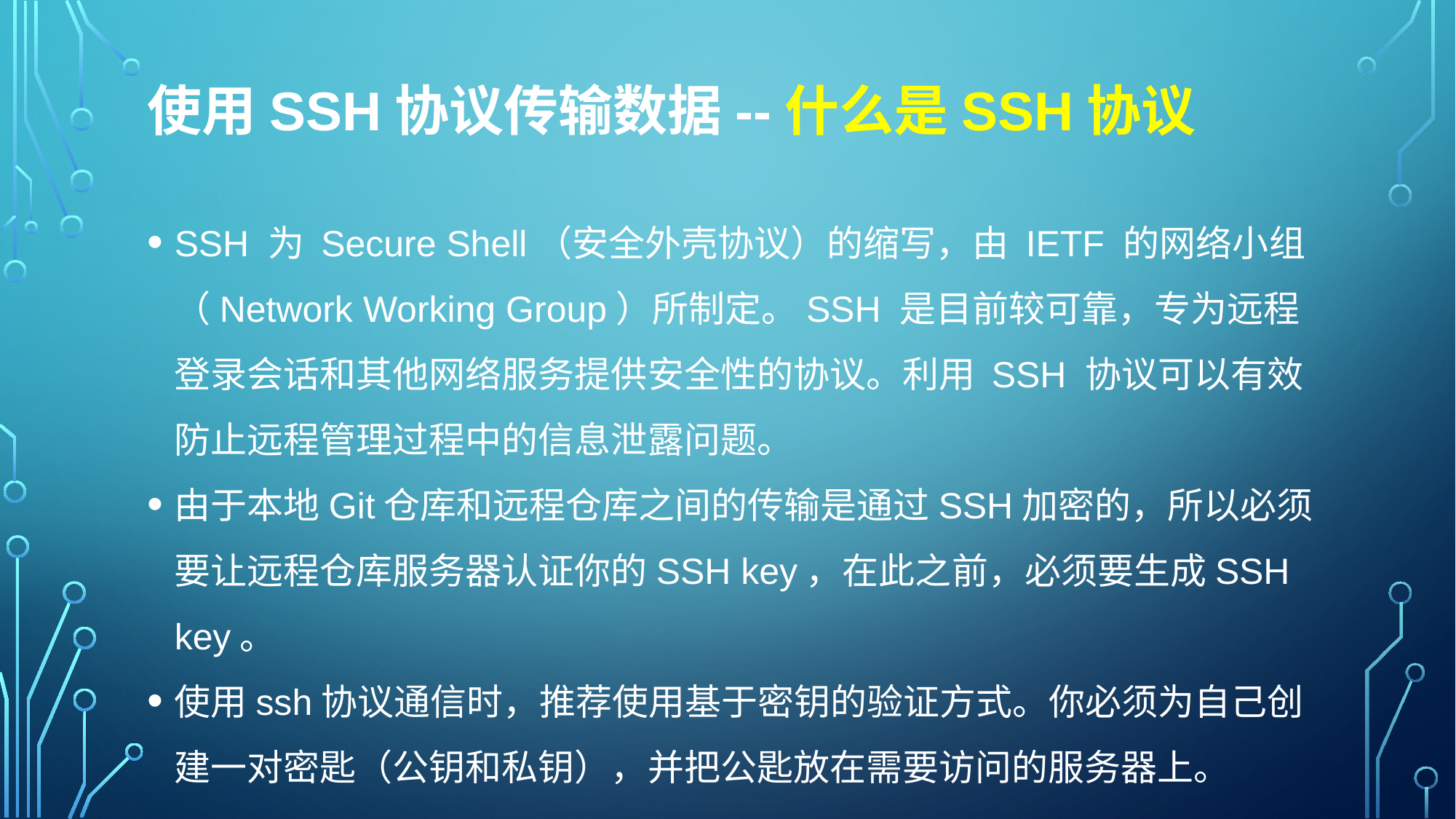

# 使用SSH协议传输数据--什么是SSH协议
SSH 为 Secure Shell（安全外壳协议）的缩写，由 IETF 的网络小组（Network Working Group）所制定。SSH 是目前较可靠，专为远程登录会话和其他网络服务提供安全性的协议。利用 SSH 协议可以有效防止远程管理过程中的信息泄露问题。
由于本地Git仓库和远程仓库之间的传输是通过SSH加密的，所以必须要让远程仓库服务器认证你的SSH key，在此之前，必须要生成SSH key。
使用ssh协议通信时，推荐使用基于密钥的验证方式。你必须为自己创建一对密匙（公钥和私钥），并把公匙放在需要访问的服务器上。